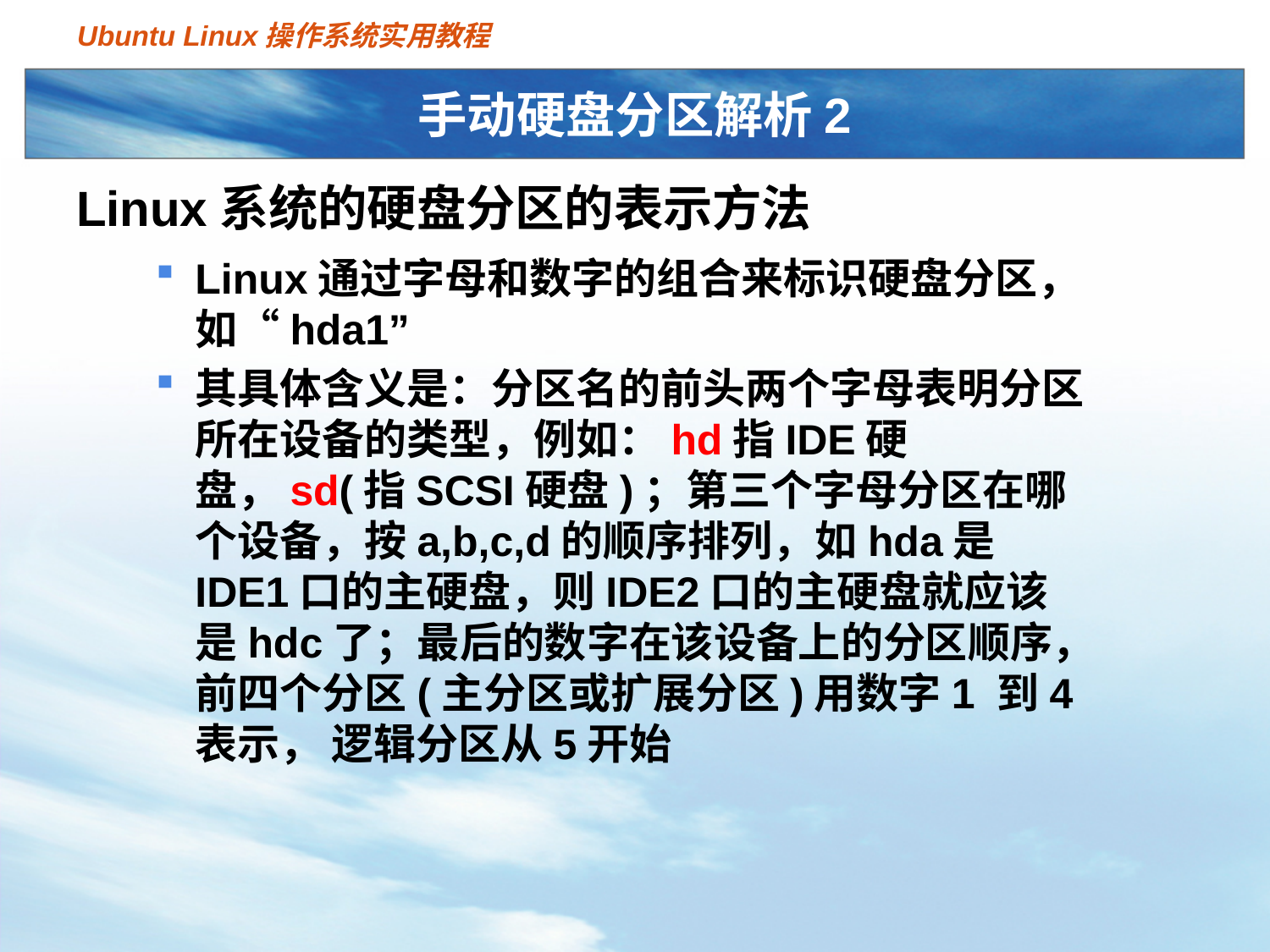

# 手动硬盘分区解析2
Linux系统的硬盘分区的表示方法
Linux通过字母和数字的组合来标识硬盘分区，如“hda1”
其具体含义是：分区名的前头两个字母表明分区所在设备的类型，例如：hd指IDE硬盘，sd(指SCSI硬盘)；第三个字母分区在哪个设备，按a,b,c,d的顺序排列，如hda是IDE1口的主硬盘，则IDE2口的主硬盘就应该是hdc了；最后的数字在该设备上的分区顺序，前四个分区(主分区或扩展分区)用数字1 到4表示， 逻辑分区从5开始